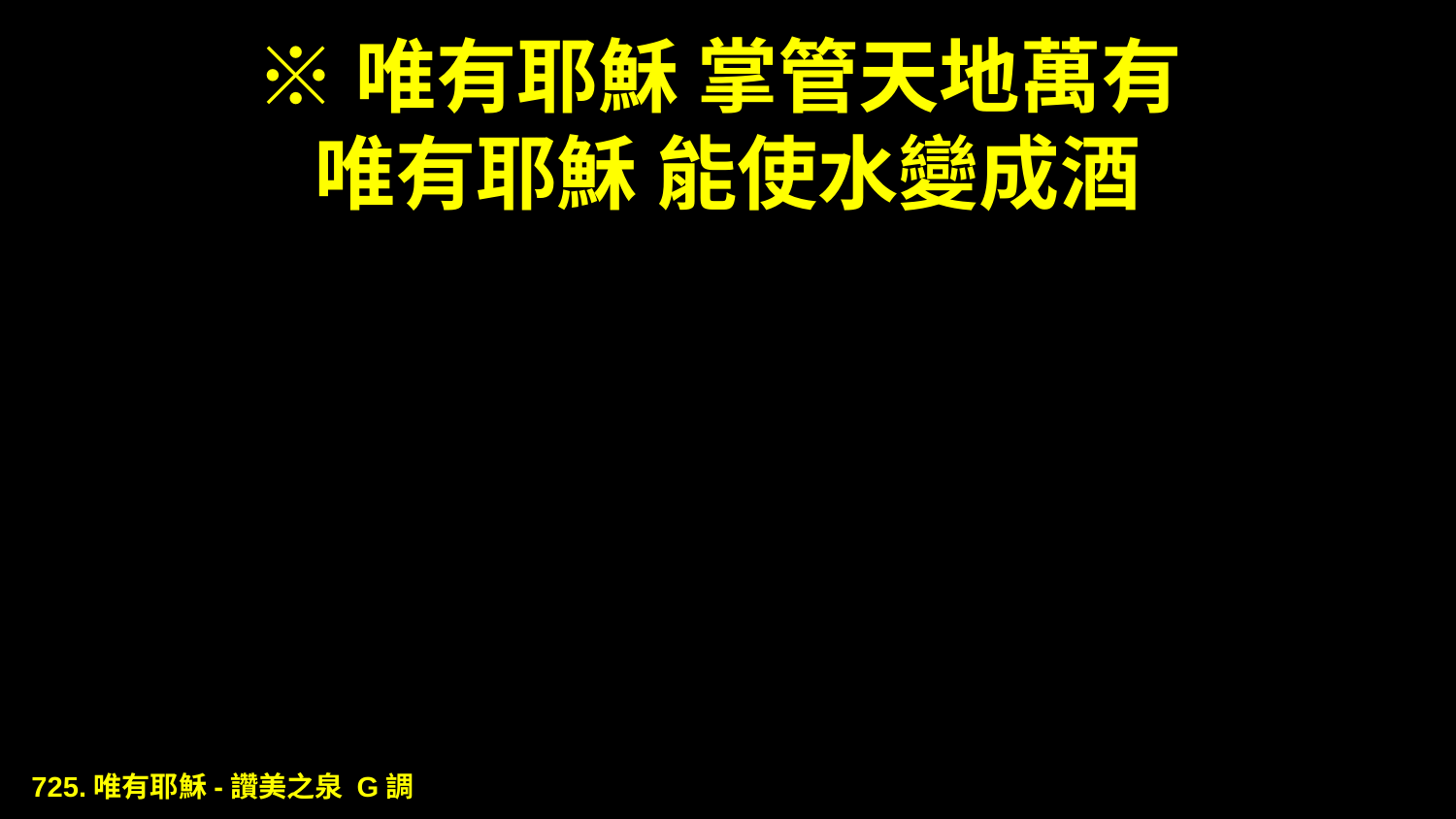

# ※唯有耶穌 掌管天地萬有 唯有耶穌 能使水變成酒
725.唯有耶穌-讚美之泉 G調